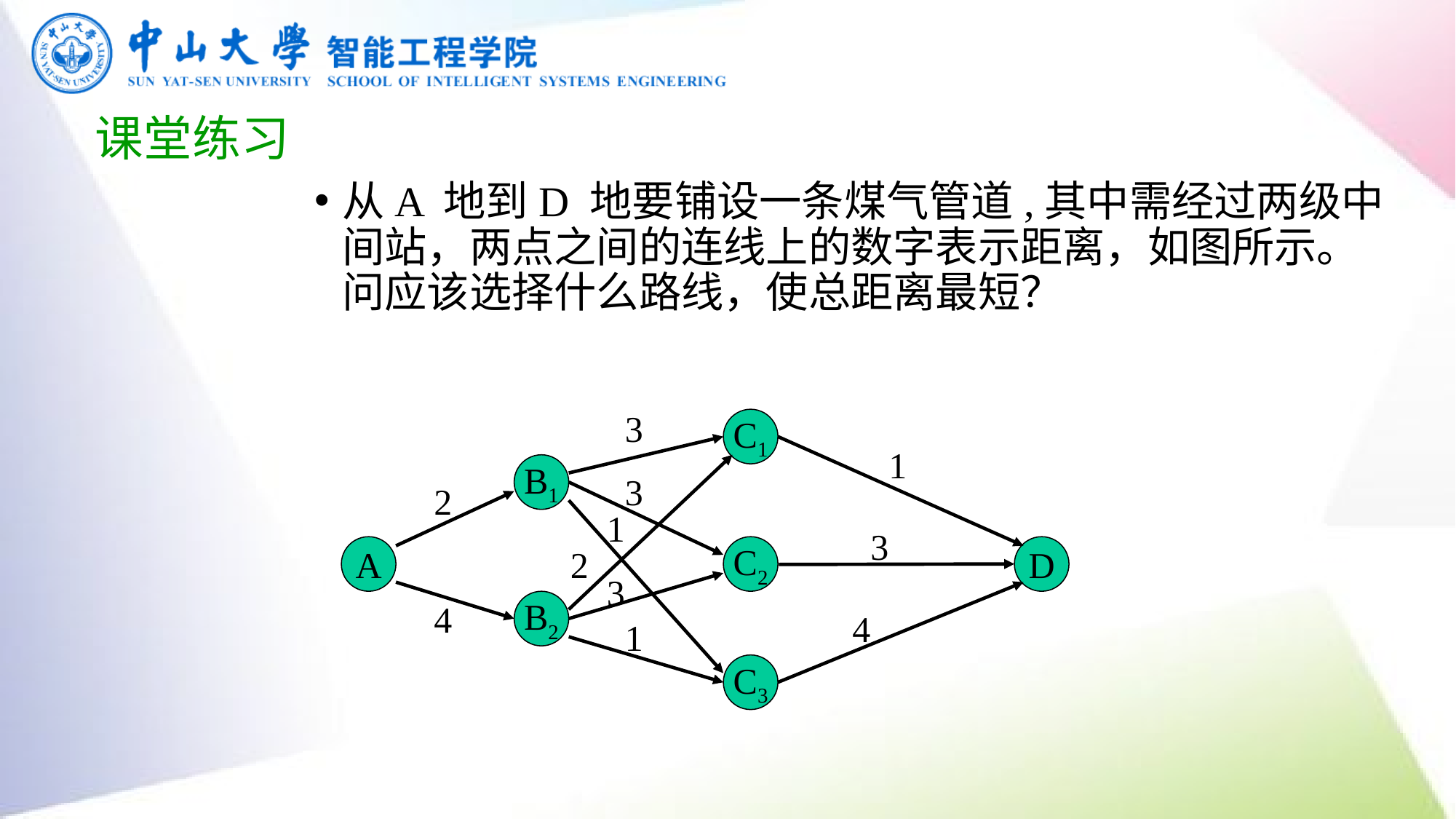

课堂练习
从A 地到D 地要铺设一条煤气管道,其中需经过两级中间站，两点之间的连线上的数字表示距离，如图所示。问应该选择什么路线，使总距离最短？
3
C1

1
B1

3
2

1
3
A
2
C2
D
3

4
B2
4
1

C3